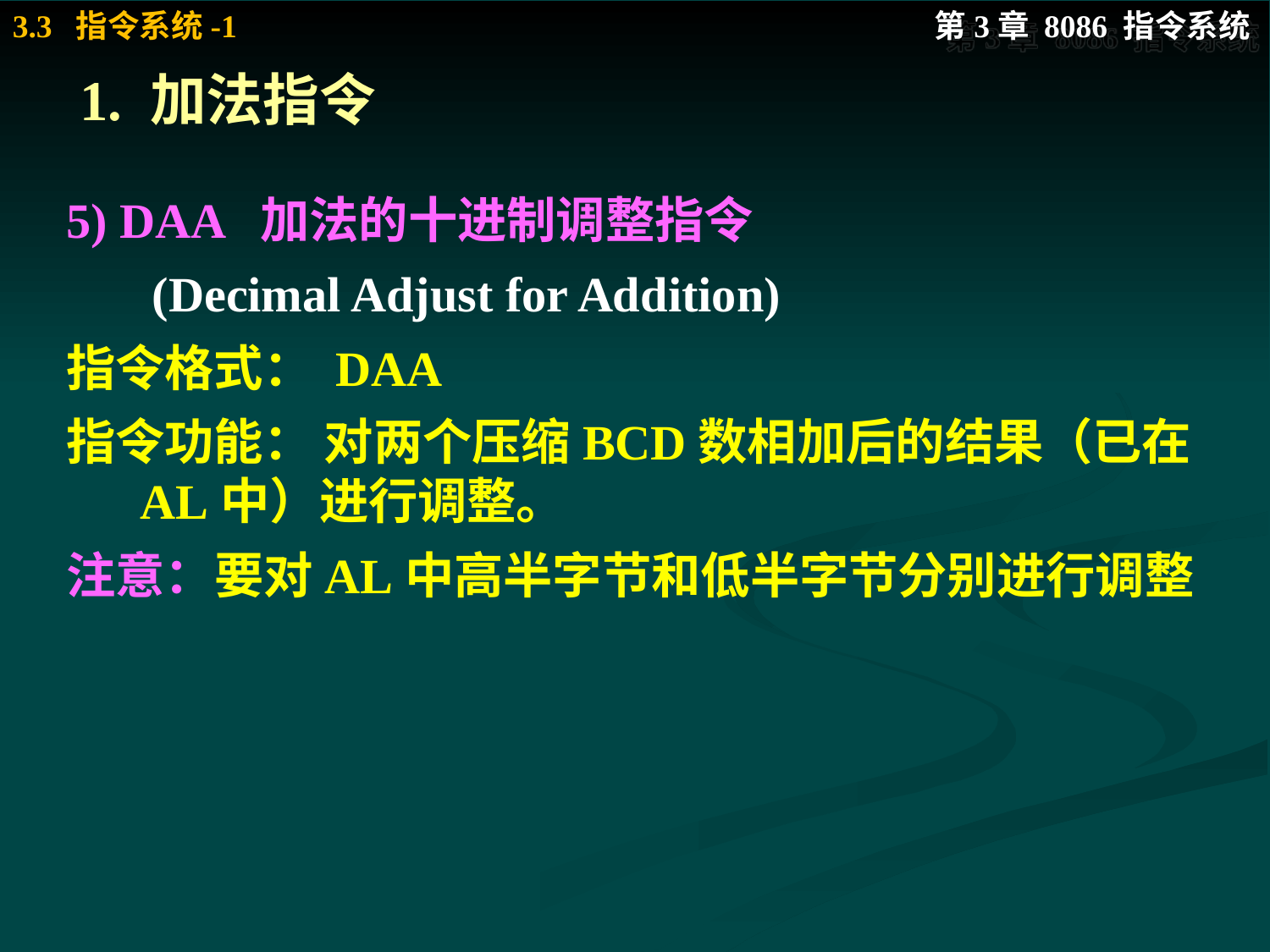

# 1. 加法指令
5) DAA  加法的十进制调整指令
       (Decimal Adjust for Addition)
指令格式： DAA
指令功能： 对两个压缩BCD数相加后的结果（已在AL中）进行调整。
注意：要对AL中高半字节和低半字节分别进行调整